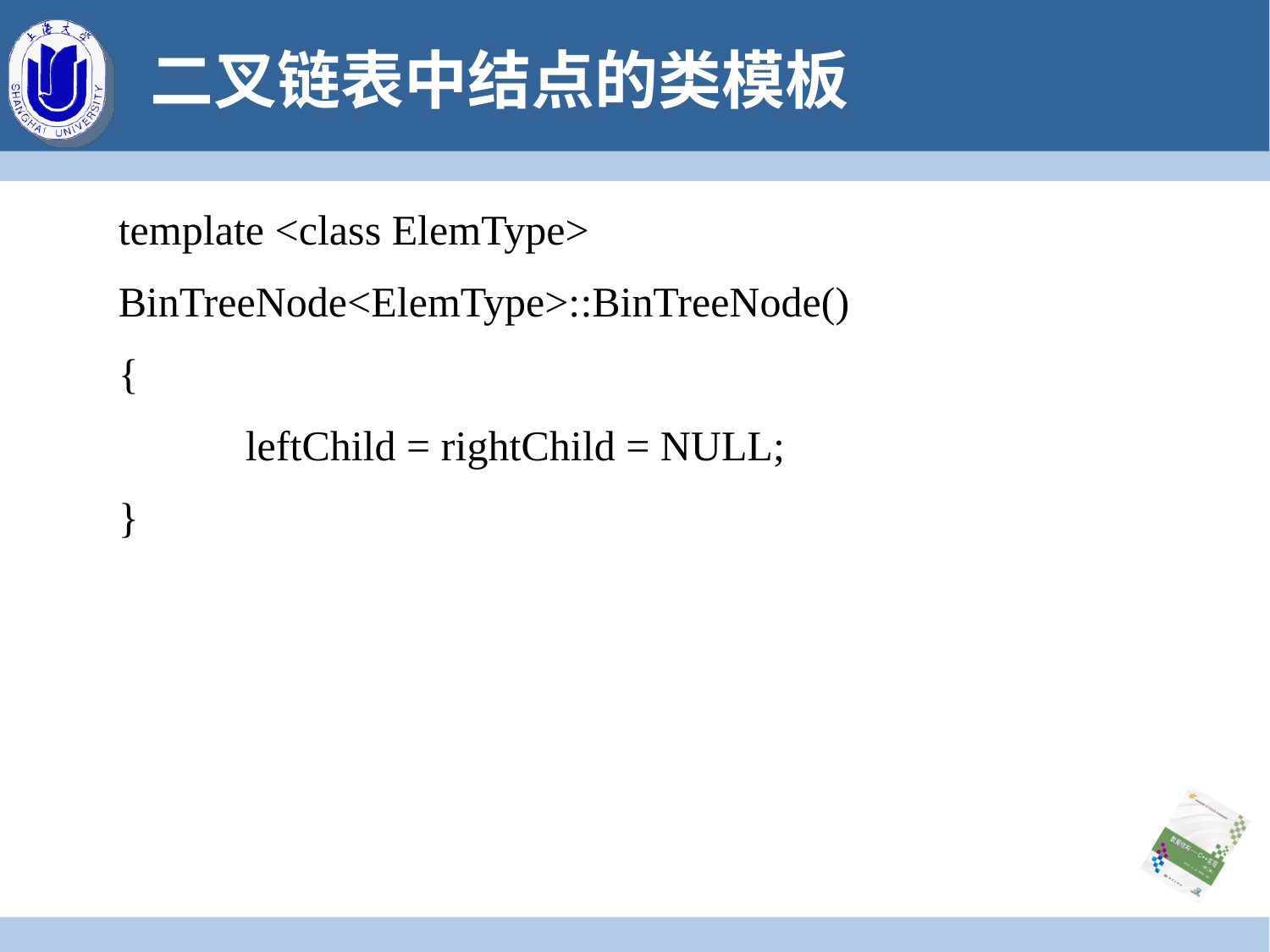

# 二叉链表中结点的类模板
template <class ElemType>
BinTreeNode<ElemType>::BinTreeNode()
{
	leftChild = rightChild = NULL;
}